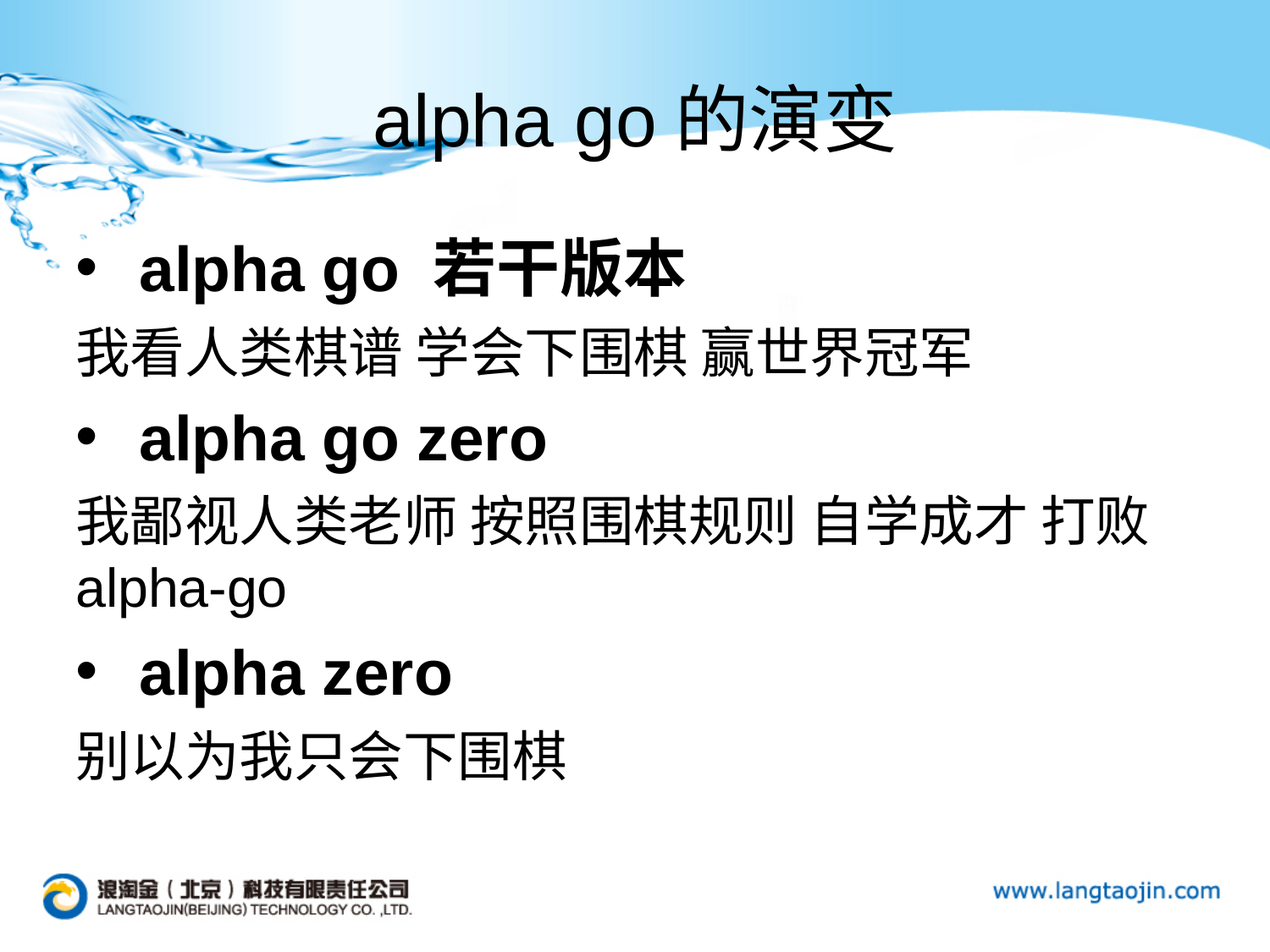

# alpha go的演变
alpha go 若干版本
我看人类棋谱 学会下围棋 赢世界冠军
alpha go zero
我鄙视人类老师 按照围棋规则 自学成才 打败alpha-go
alpha zero
别以为我只会下围棋